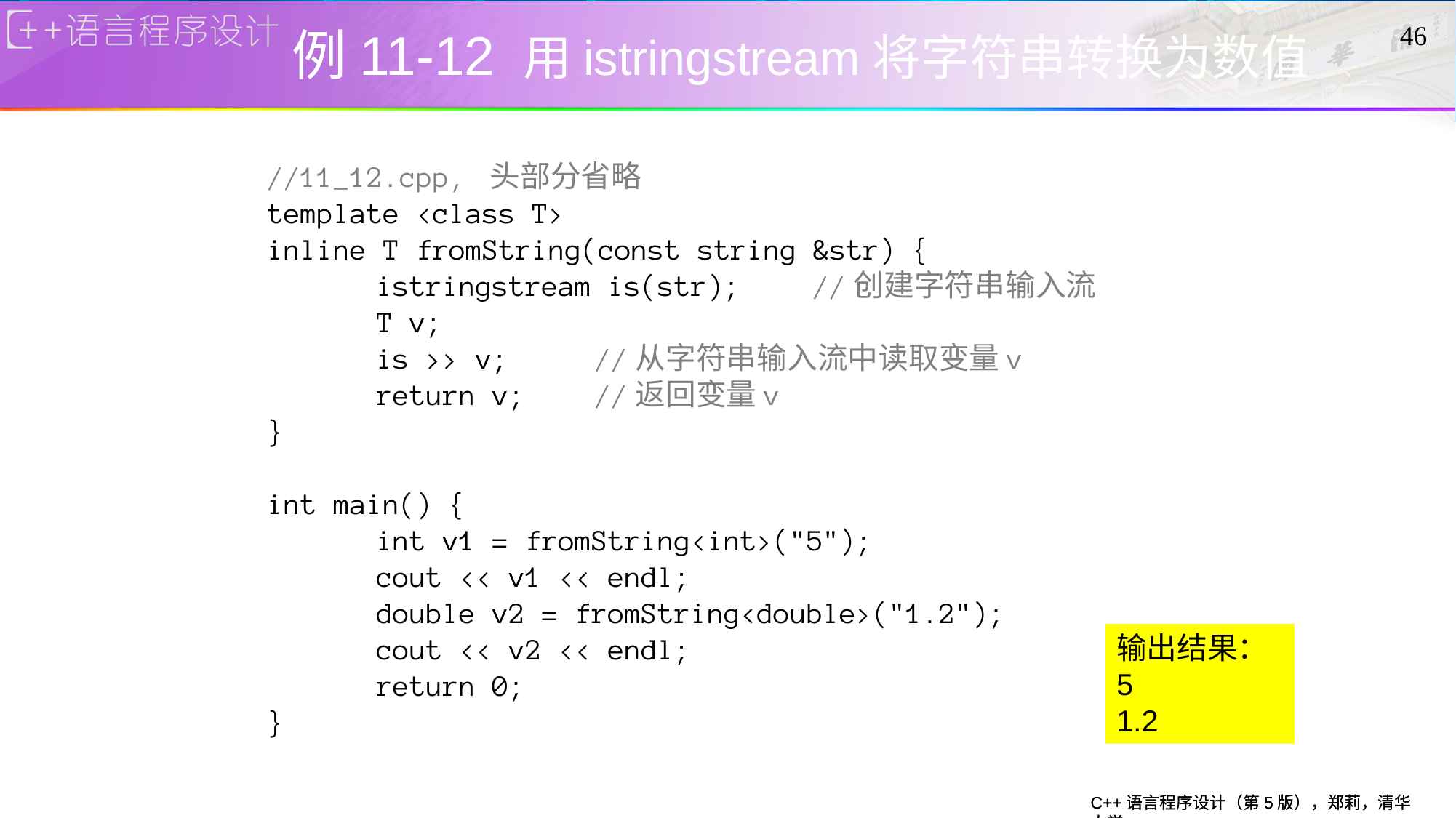

# 例11-12 用istringstream将字符串转换为数值
46
//11_12.cpp, 头部分省略
template <class T>
inline T fromString(const string &str) {
	istringstream is(str);	//创建字符串输入流
	T v;
	is >> v;	//从字符串输入流中读取变量v
	return v;	//返回变量v
}

int main() {
	int v1 = fromString<int>("5");
	cout << v1 << endl;
	double v2 = fromString<double>("1.2");
	cout << v2 << endl;
	return 0;
}
输出结果：
5
1.2